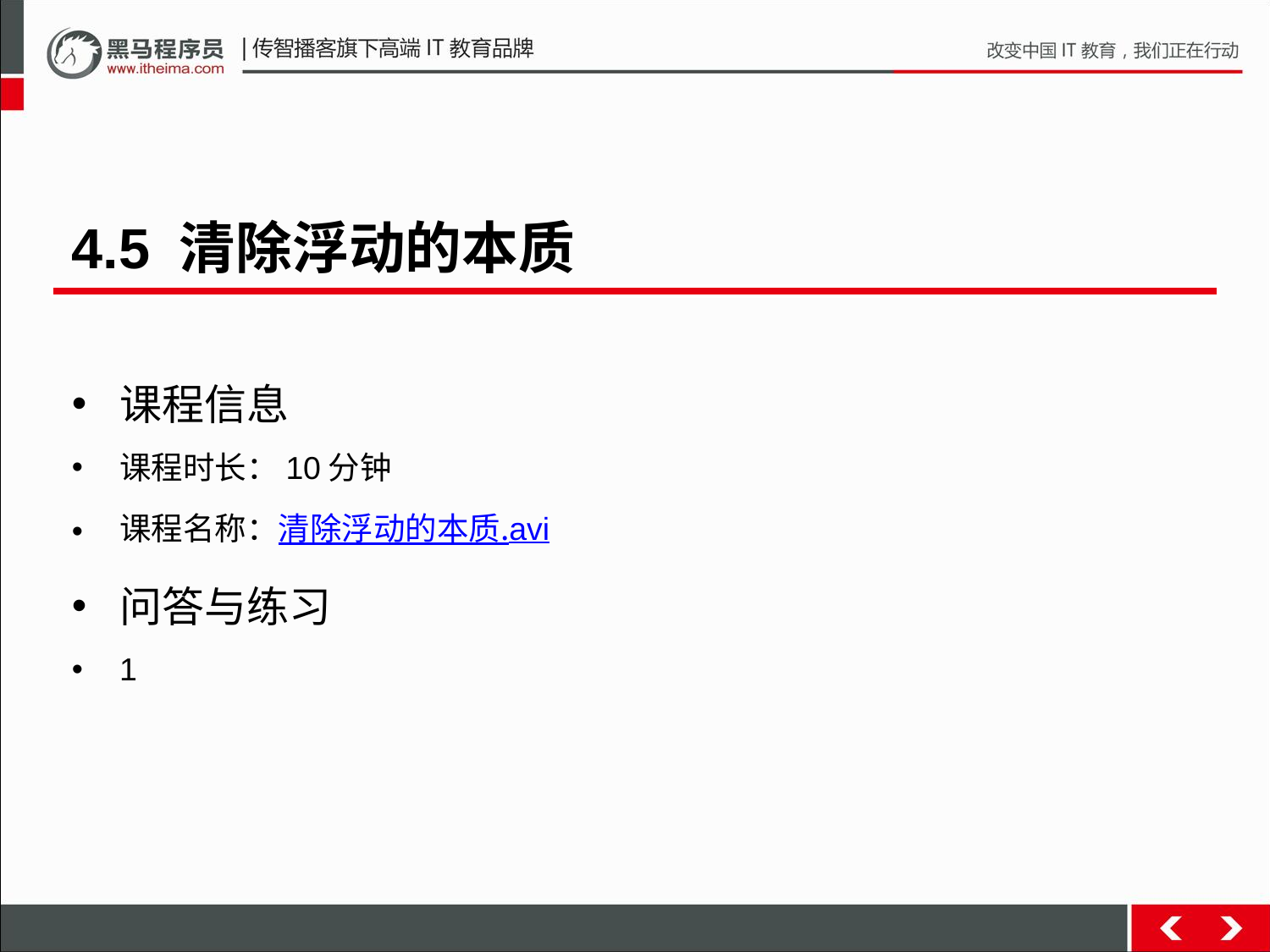

4.5 清除浮动的本质
课程信息
课程时长：10分钟
课程名称：清除浮动的本质.avi
问答与练习
1